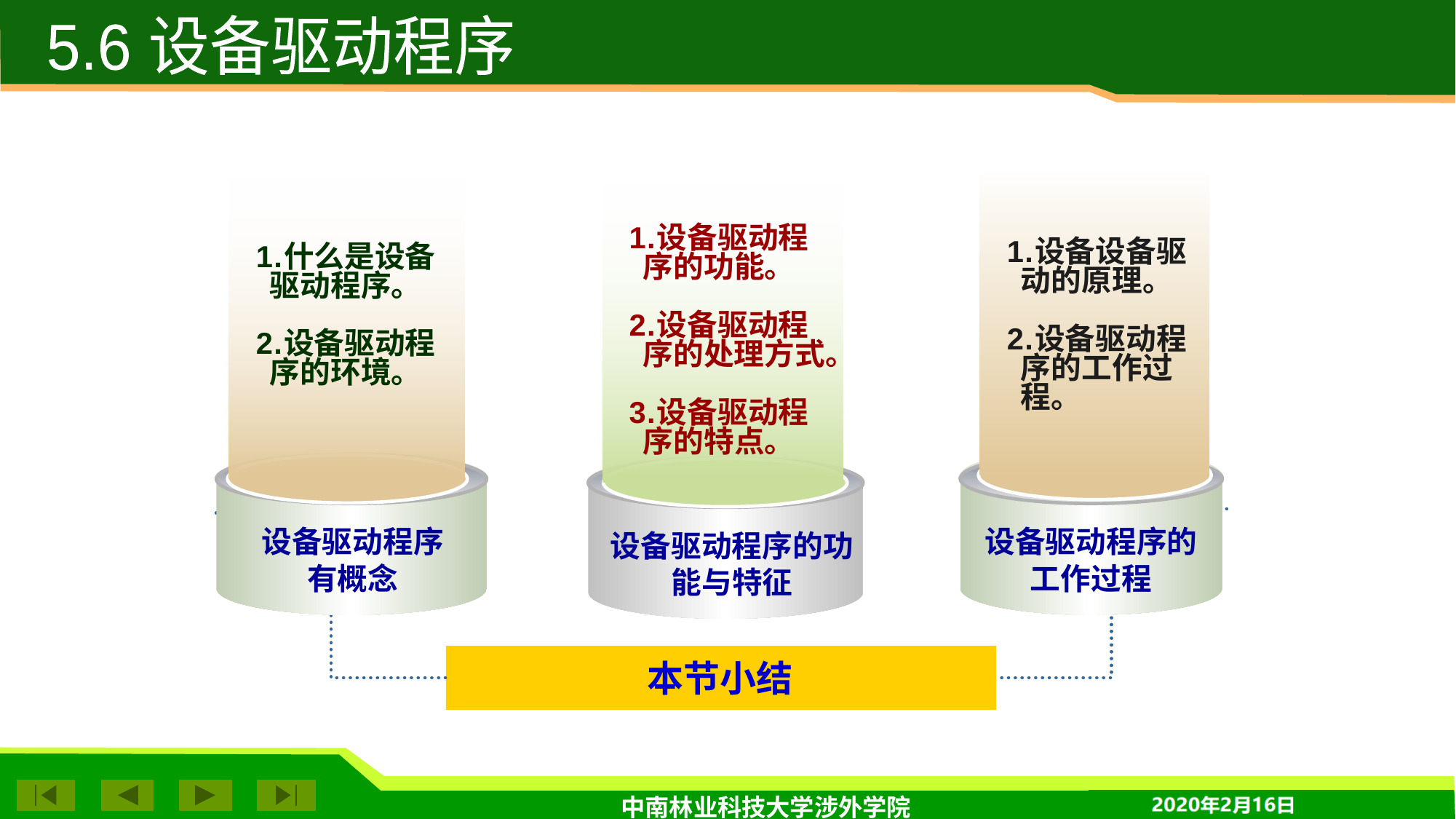

5.6 设备驱动程序

设备驱动程序的功能。

设备驱动程序的处理方式。

设备驱动程序的特点。
设备设备驱动的原理。

设备驱动程序的工作过程。

什么是设备驱动程序。

设备驱动程序的环境。

设备驱动程序有概念
设备驱动程序的工作过程
设备驱动程序的功能与特征

本节小结